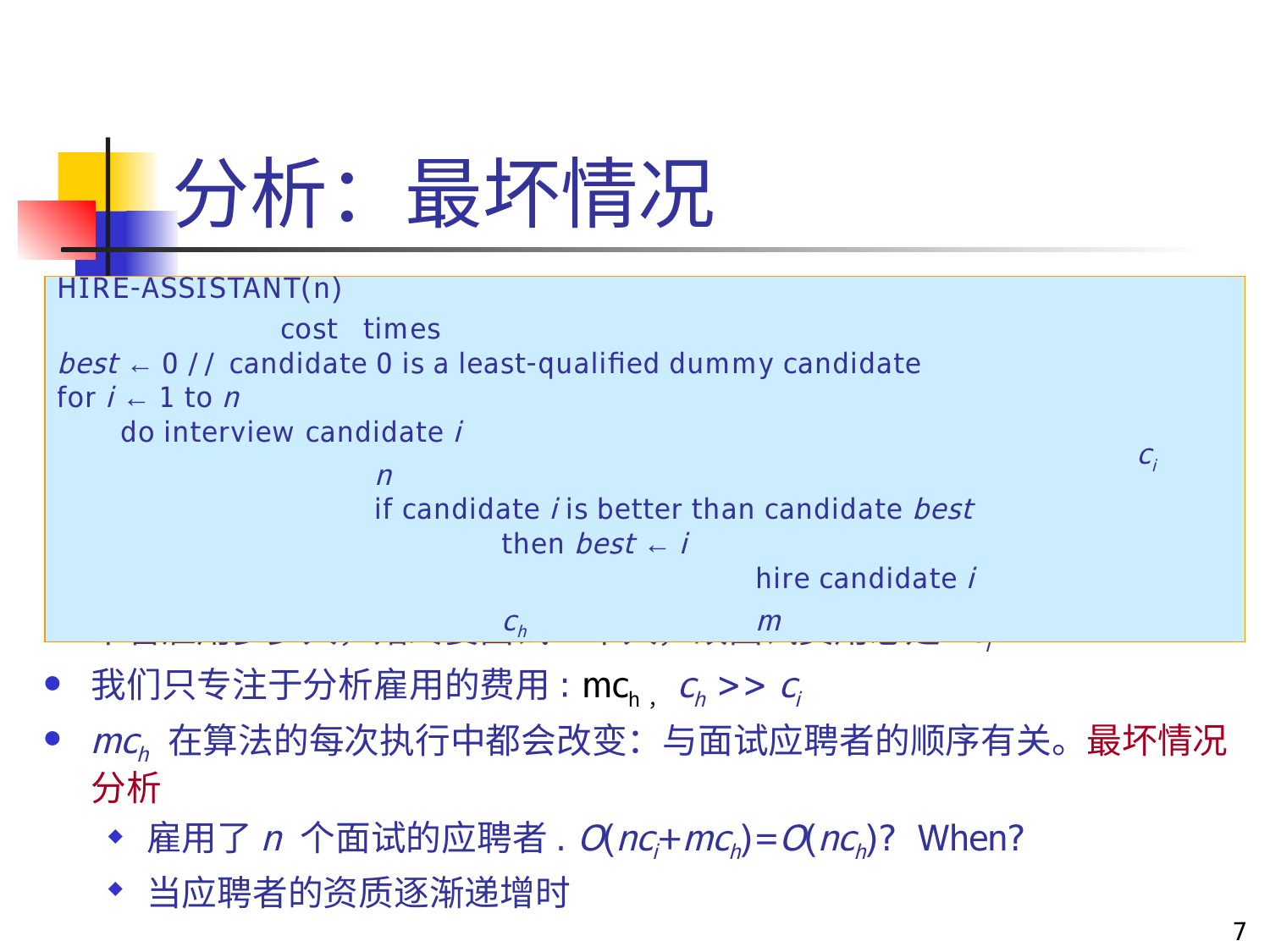

# 分析：最坏情况
HIRE-ASSISTANT(n)																    cost   times
best ← 0 // candidate 0 is a least-qualified dummy candidate
for i ← 1 to n
	do interview candidate i														ci		n
			if candidate i is better than candidate best
				then best ← i
						hire candidate i													ch		m
费用: n 个应聘者中雇用了m个,则该算法的总费用是O(nci+mch)
不管雇用多少人，始终要面试n个人，故面试费用总是nci
我们只专注于分析雇用的费用: mch，ch >> ci
mch 在算法的每次执行中都会改变：与面试应聘者的顺序有关。最坏情况分析
雇用了n 个面试的应聘者. O(nci+mch)=O(nch)?  When?
当应聘者的资质逐渐递增时
7